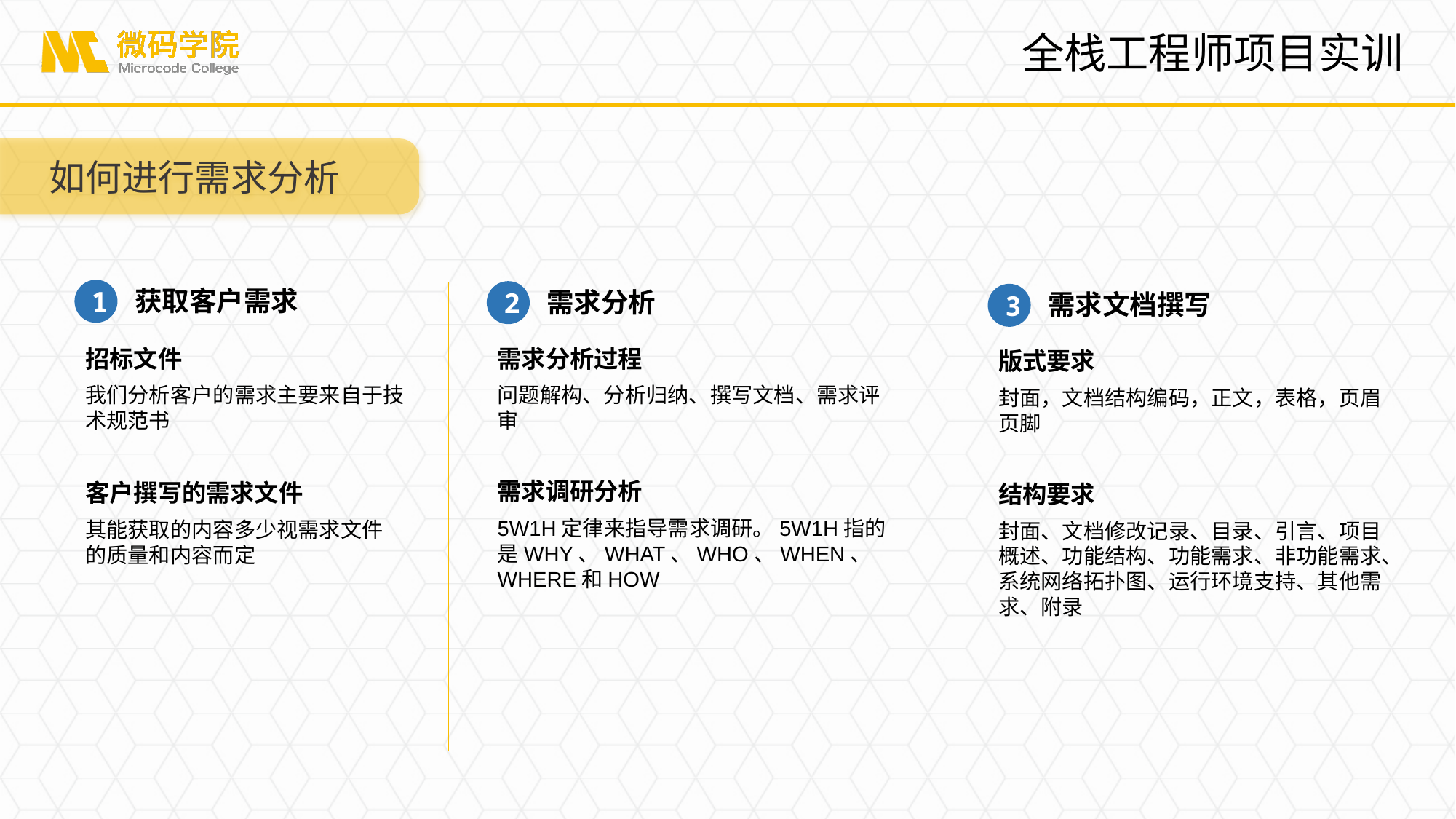

如何进行需求分析
获取客户需求
1
需求分析
2
需求文档撰写
3
招标文件
我们分析客户的需求主要来自于技术规范书
需求分析过程
问题解构、分析归纳、撰写文档、需求评审
版式要求
封面，文档结构编码，正文，表格，页眉页脚
需求调研分析
5W1H定律来指导需求调研。5W1H指的是WHY、WHAT、WHO、WHEN、WHERE和HOW
客户撰写的需求文件
其能获取的内容多少视需求文件的质量和内容而定
结构要求
封面、文档修改记录、目录、引言、项目概述、功能结构、功能需求、非功能需求、系统网络拓扑图、运行环境支持、其他需求、附录